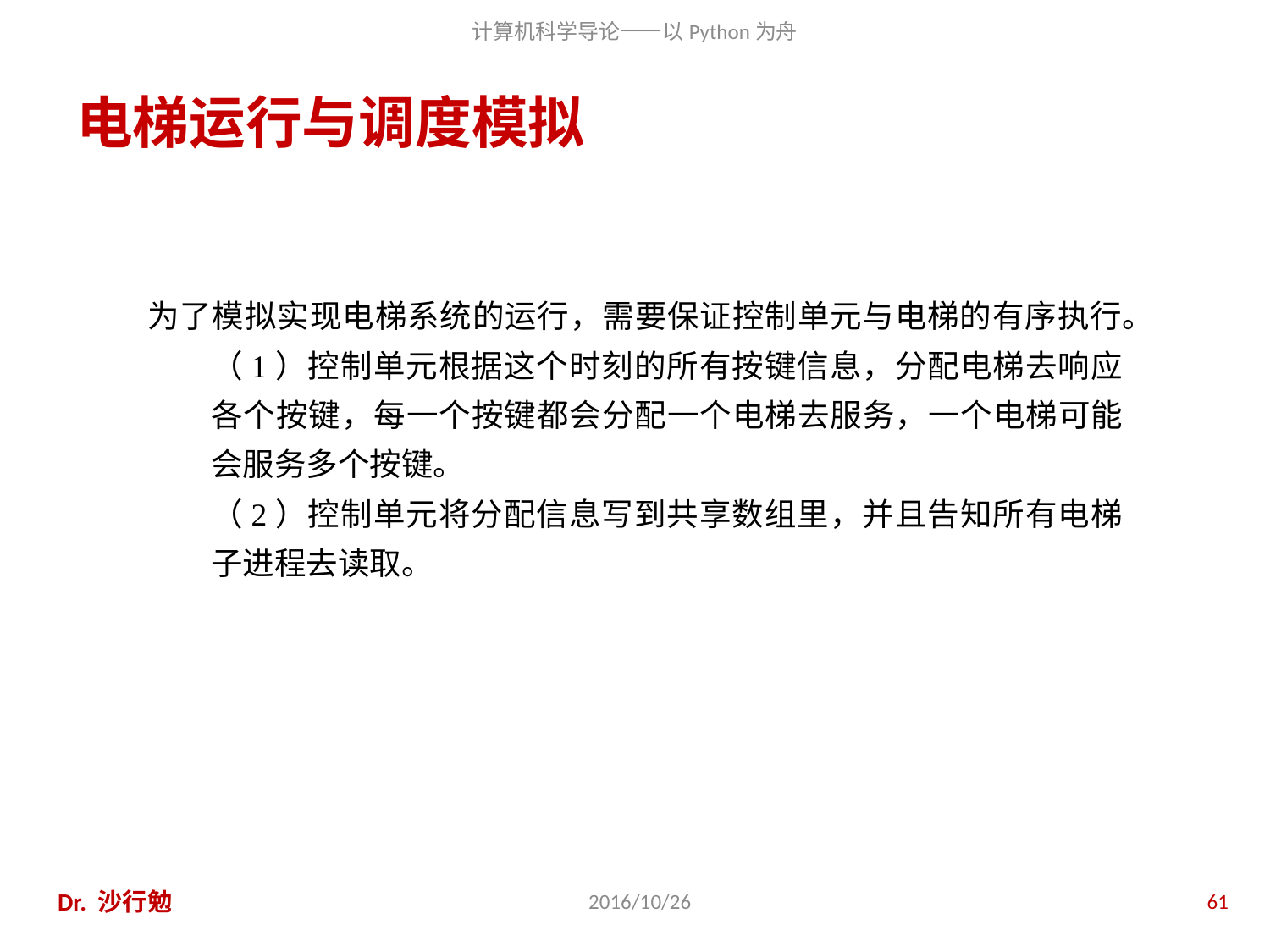

# 电梯运行与调度模拟
为了模拟实现电梯系统的运行，需要保证控制单元与电梯的有序执行。
（1）控制单元根据这个时刻的所有按键信息，分配电梯去响应各个按键，每一个按键都会分配一个电梯去服务，一个电梯可能会服务多个按键。
（2）控制单元将分配信息写到共享数组里，并且告知所有电梯子进程去读取。
Dr. 沙行勉
2016/10/26
61